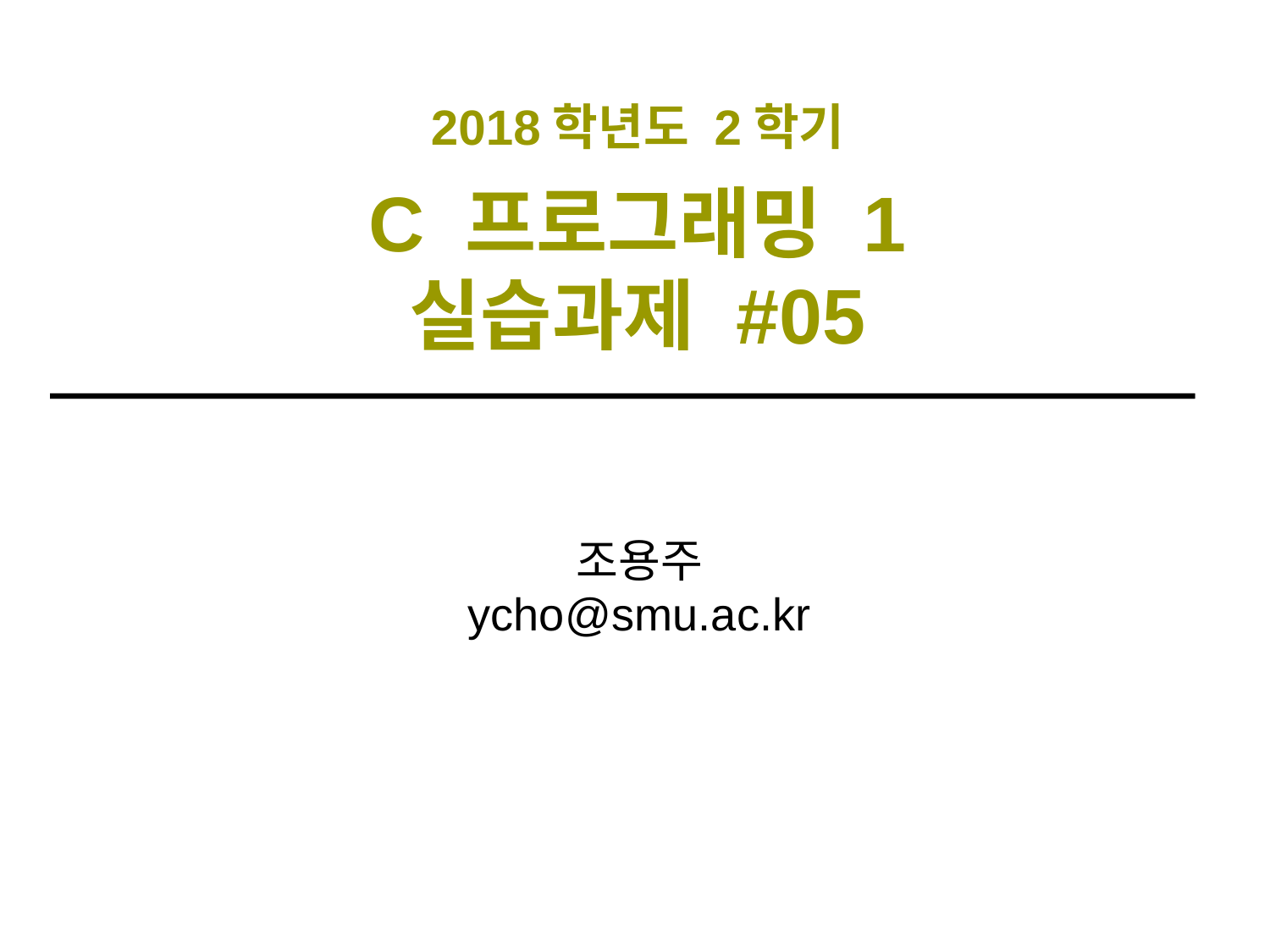

2018학년도 2학기

C 프로그래밍 1
실습과제 #05

조용주
ycho@smu.ac.kr